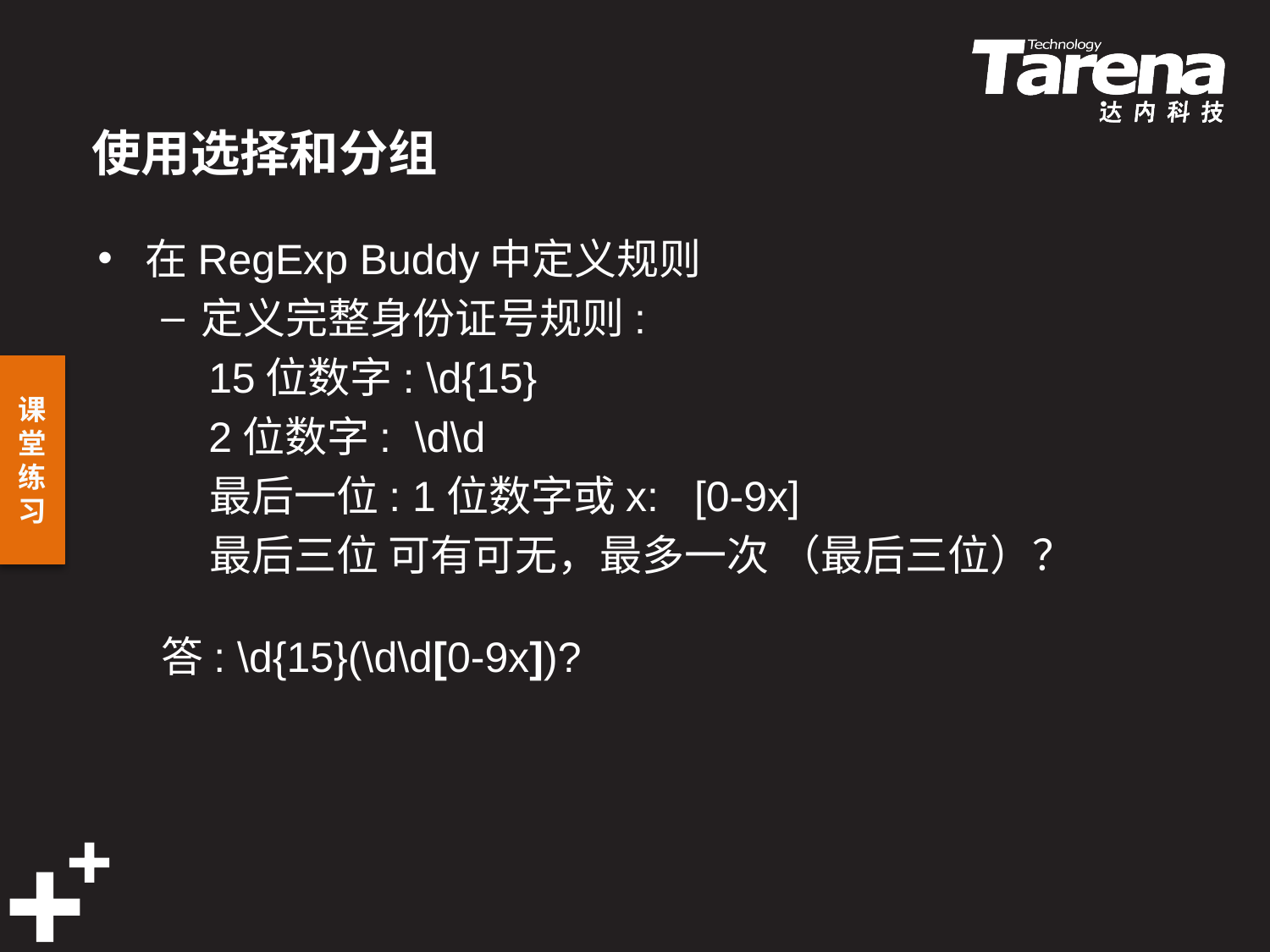

# 使用选择和分组
在RegExp Buddy中定义规则
定义完整身份证号规则:
    15位数字: \d{15}
    2位数字:  \d\d
    最后一位: 1位数字或x:   [0-9x]
    最后三位 可有可无，最多一次 （最后三位）？
答: \d{15}(\d\d[0-9x])?